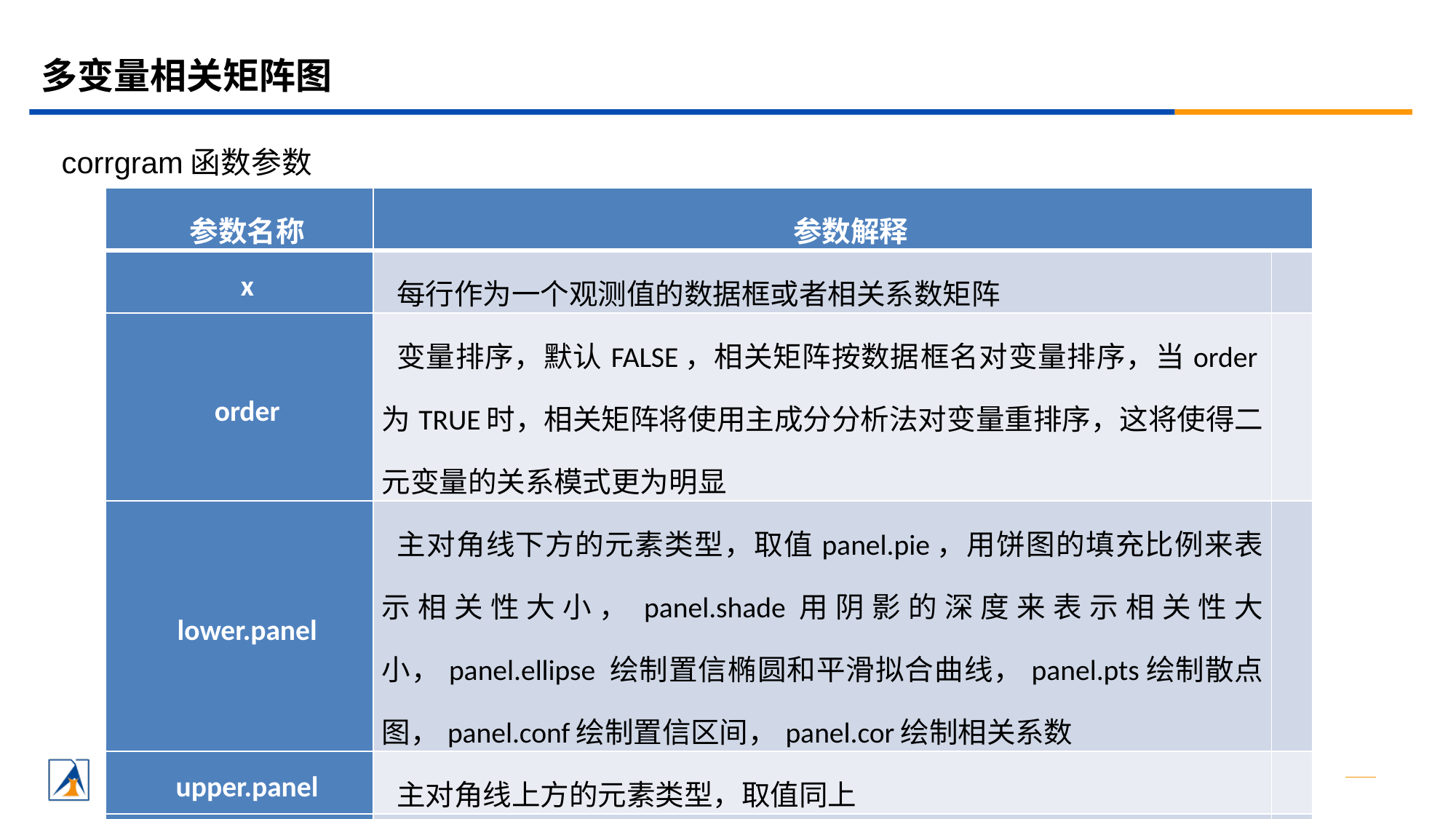

# 多变量相关矩阵图
corrgram函数参数
| 参数名称 | 参数解释 |  |
| --- | --- | --- |
| x | 每行作为一个观测值的数据框或者相关系数矩阵 |  |
| order | 变量排序，默认FALSE，相关矩阵按数据框名对变量排序，当order为TRUE时，相关矩阵将使用主成分分析法对变量重排序，这将使得二元变量的关系模式更为明显 |  |
| lower.panel | 主对角线下方的元素类型，取值panel.pie，用饼图的填充比例来表示相关性大小，panel.shade用阴影的深度来表示相关性大小，panel.ellipse 绘制置信椭圆和平滑拟合曲线，panel.pts绘制散点图，panel.conf绘制置信区间，panel.cor绘制相关系数 |  |
| upper.panel | 主对角线上方的元素类型，取值同上 |  |
| text.panel | 取值panel.txt输出的变量名字 |  |
| diag.panel | 控制着主对角线元素类型panel.minmax输出变量的最大最小值 |  |